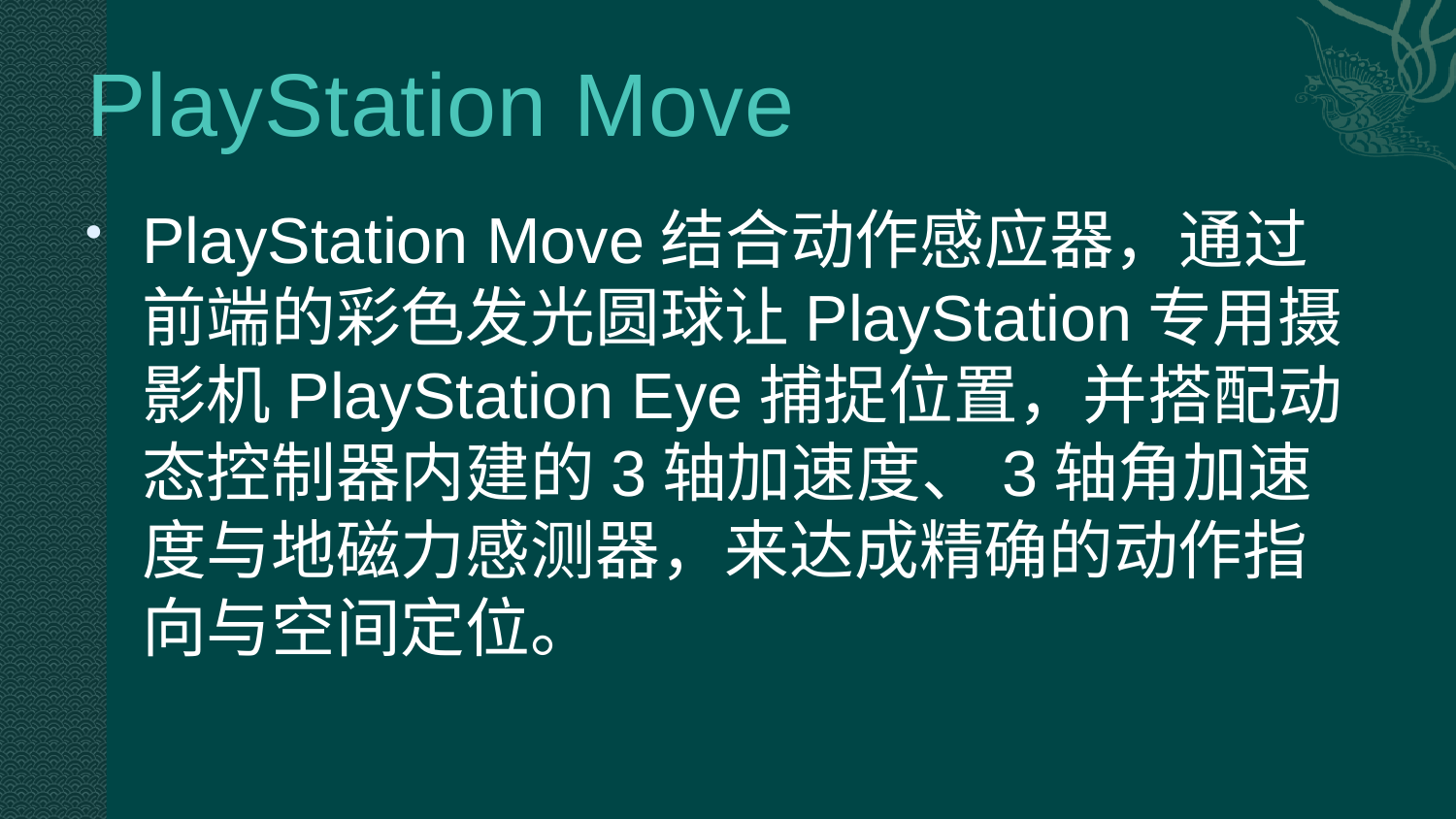

# PlayStation Move
PlayStation Move结合动作感应器，通过前端的彩色发光圆球让PlayStation专用摄影机PlayStation Eye捕捉位置，并搭配动态控制器内建的3轴加速度、3轴角加速度与地磁力感测器，来达成精确的动作指向与空间定位。